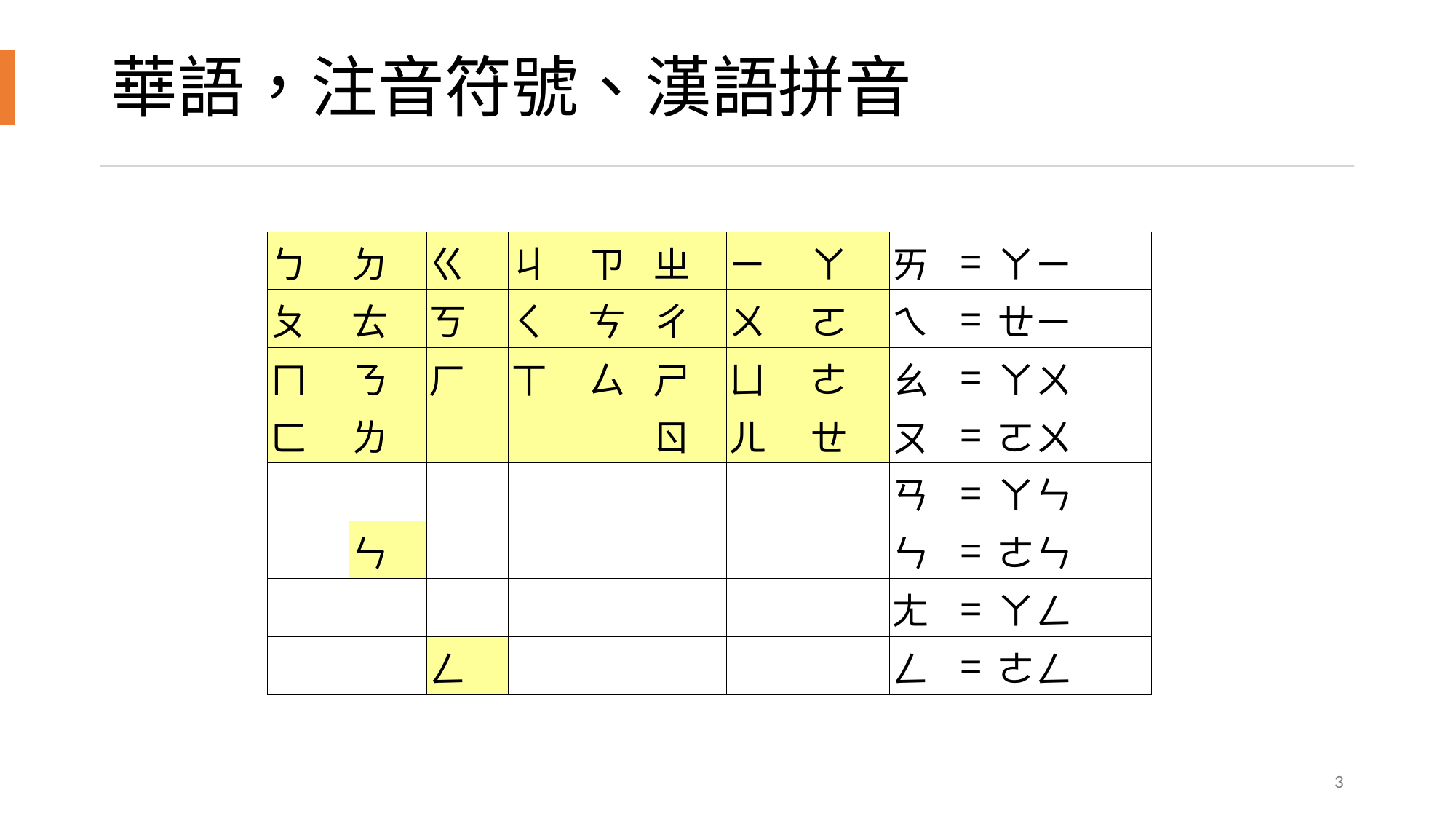

# 華語，注音符號、漢語拼音

| ㄅ | ㄉ | ㄍ | ㄐ | ㄗ | ㄓ | ㄧ | ㄚ | ㄞ | = | ㄚㄧ |
| --- | --- | --- | --- | --- | --- | --- | --- | --- | --- | --- |
| ㄆ | ㄊ | ㄎ | ㄑ | ㄘ | ㄔ | ㄨ | ㄛ | ㄟ | = | ㄝㄧ |
| ㄇ | ㄋ | ㄏ | ㄒ | ㄙ | ㄕ | ㄩ | ㄜ | ㄠ | = | ㄚㄨ |
| ㄈ | ㄌ |  |  |  | ㄖ | ㄦ | ㄝ | ㄡ | = | ㄛㄨ |
|  |  |  |  |  |  |  |  | ㄢ | = | ㄚㄣ |
|  | ㄣ |  |  |  |  |  |  | ㄣ | = | ㄜㄣ |
|  |  |  |  |  |  |  |  | ㄤ | = | ㄚㄥ |
|  |  | ㄥ |  |  |  |  |  | ㄥ | = | ㄜㄥ |
3